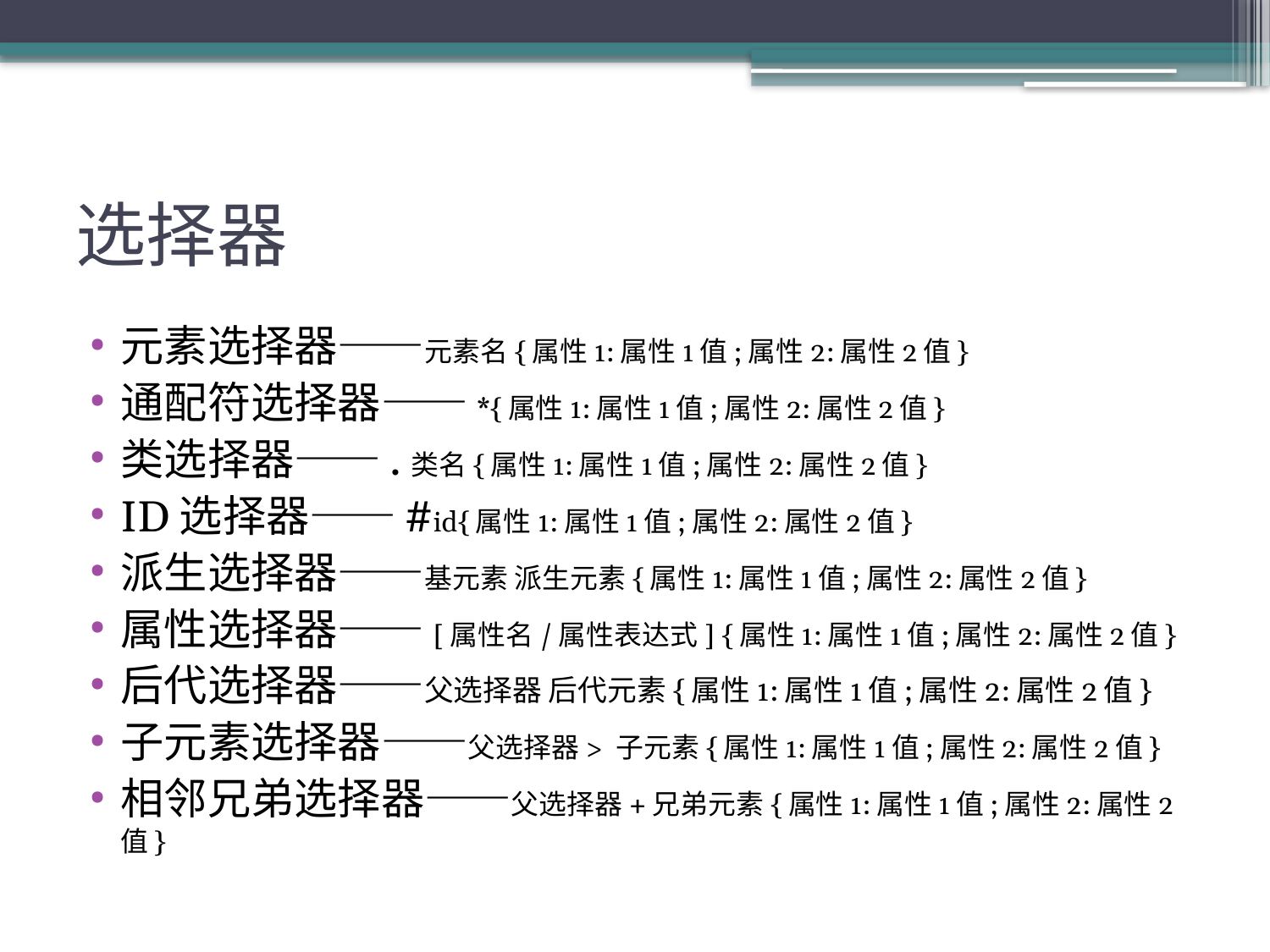

# 选择器
元素选择器——元素名{属性1:属性1值;属性2:属性2值}
通配符选择器——*{属性1:属性1值;属性2:属性2值}
类选择器——.类名{属性1:属性1值;属性2:属性2值}
ID选择器——#id{属性1:属性1值;属性2:属性2值}
派生选择器——基元素 派生元素{属性1:属性1值;属性2:属性2值}
属性选择器——[属性名/属性表达式] {属性1:属性1值;属性2:属性2值}
后代选择器——父选择器 后代元素{属性1:属性1值;属性2:属性2值}
子元素选择器——父选择器> 子元素{属性1:属性1值;属性2:属性2值}
相邻兄弟选择器——父选择器+兄弟元素{属性1:属性1值;属性2:属性2值}